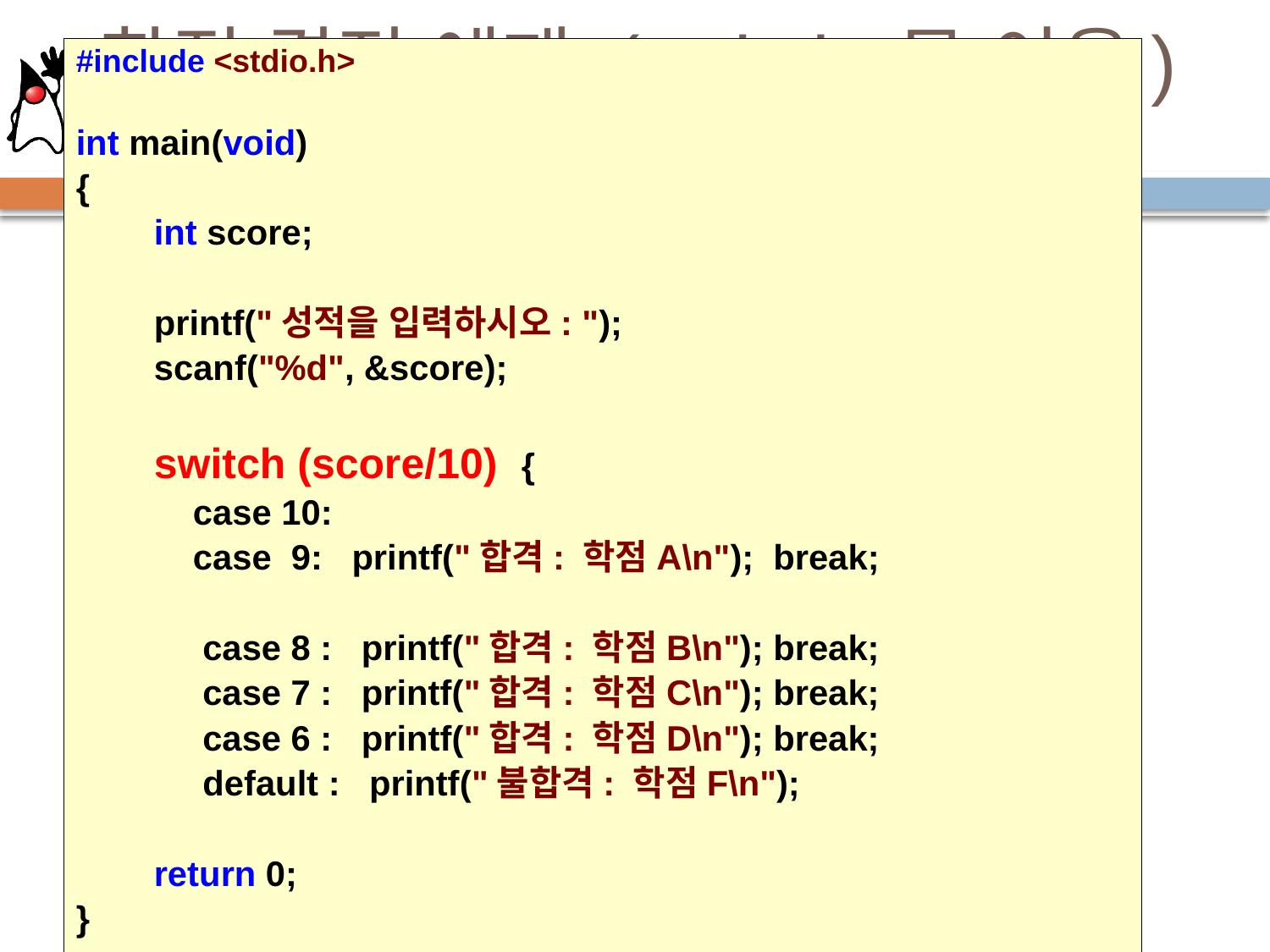

# 학점 결정 예제 (switch 문 이용)
#include <stdio.h>

int main(void)
{
        int score;

        printf("성적을 입력하시오: ");
        scanf("%d", &score);

        switch (score/10)  {
            case 10:
            case  9:   printf("합격: 학점A\n");  break;

             case 8 :   printf("합격: 학점B\n"); break;
             case 7 :   printf("합격: 학점C\n"); break;
             case 6 :   printf("합격: 학점D\n"); break;
             default :   printf("불합격: 학점F\n");

        return 0;
}

성적을 입력하시오: 88
학점 B